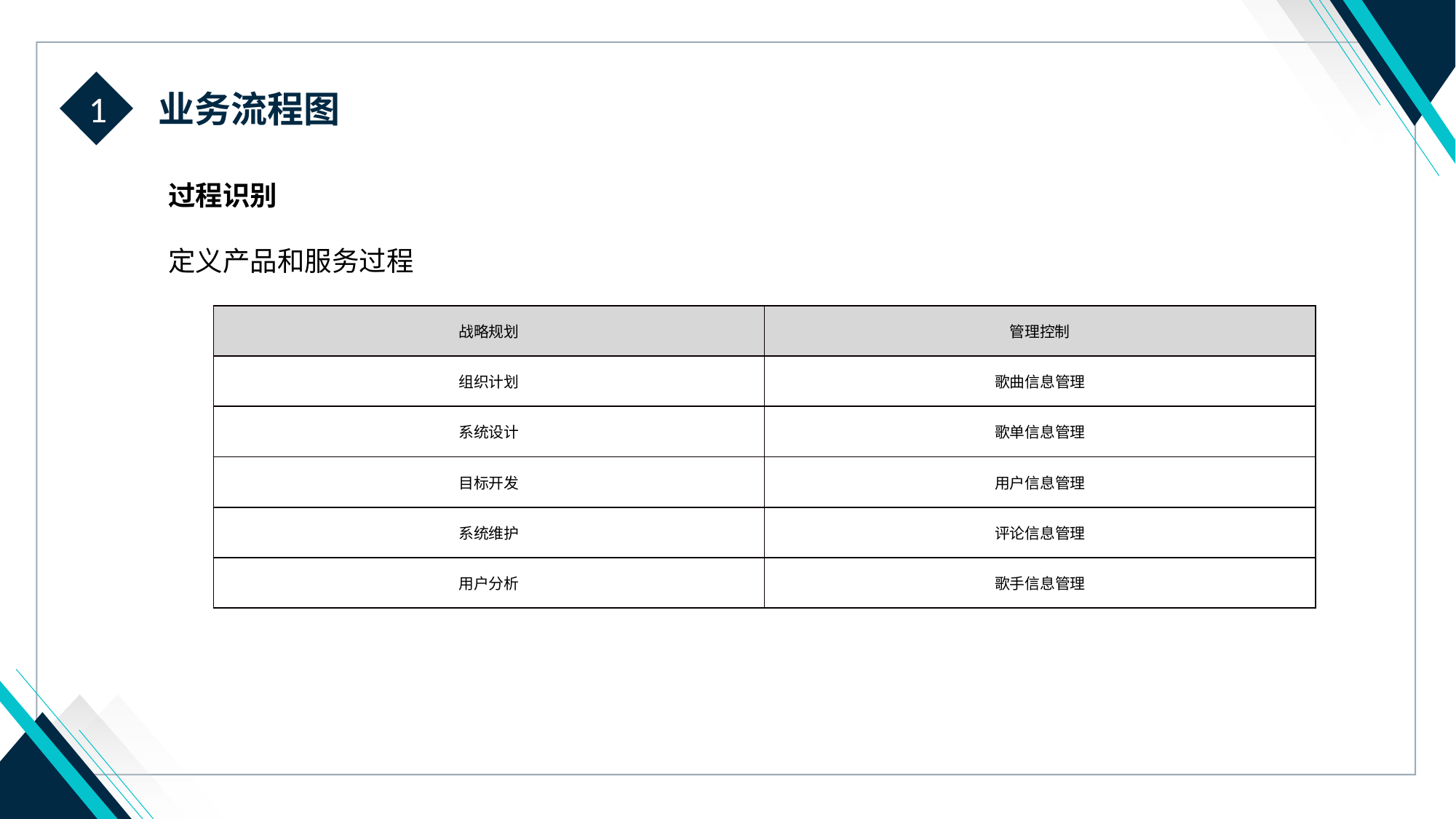

1
业务流程图
过程识别

定义产品和服务过程

| 战略规划 | 管理控制 |
| --- | --- |
| 组织计划 | 歌曲信息管理 |
| 系统设计 | 歌单信息管理 |
| 目标开发 | 用户信息管理 |
| 系统维护 | 评论信息管理 |
| 用户分析 | 歌手信息管理 |